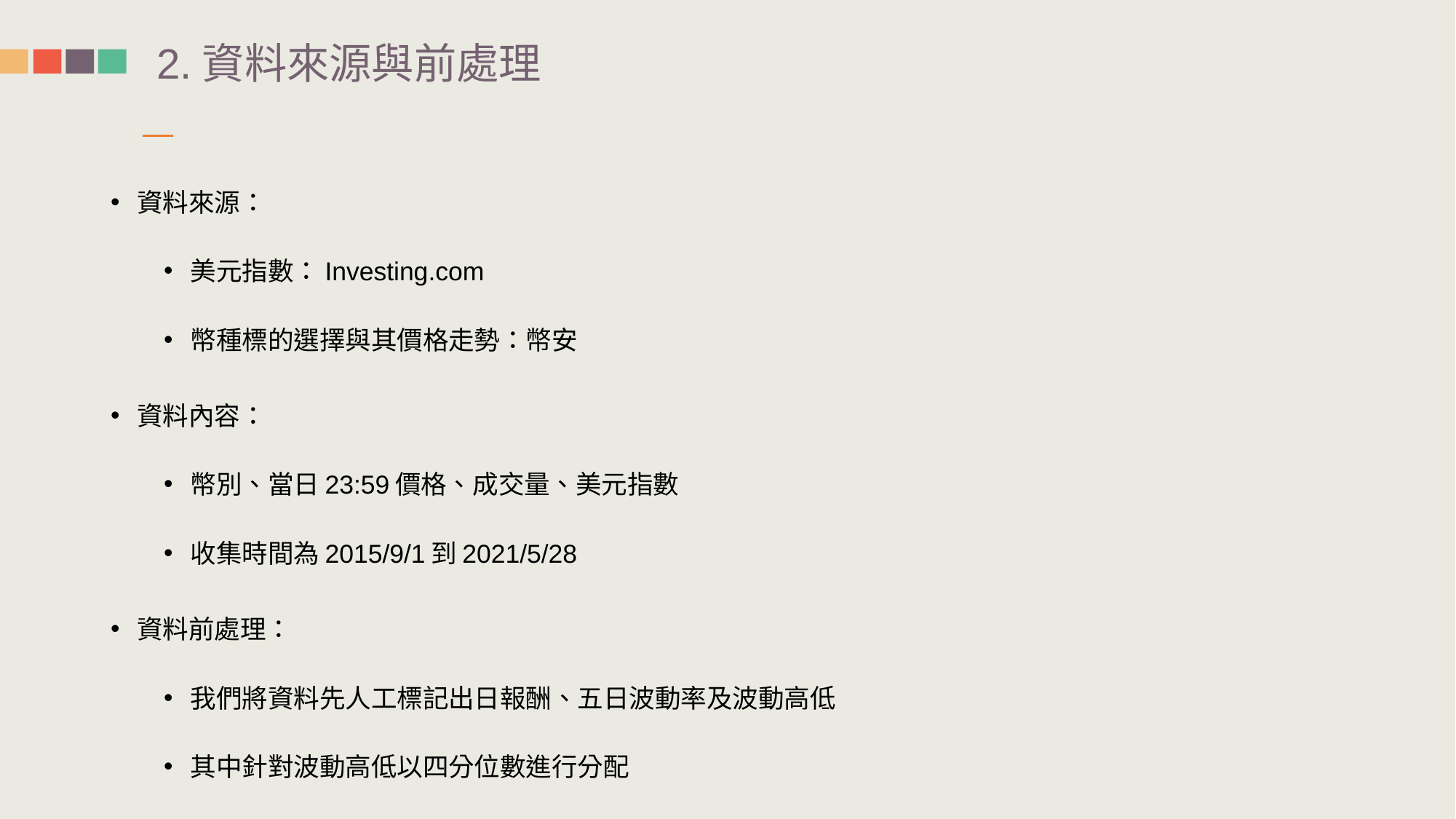

2.資料來源與前處理

資料來源：
美元指數：Investing.com
幣種標的選擇與其價格走勢：幣安
資料內容：
幣別、當日23:59價格、成交量、美元指數
收集時間為2015/9/1到2021/5/28
資料前處理：
我們將資料先人工標記出日報酬、五日波動率及波動高低
其中針對波動高低以四分位數進行分配